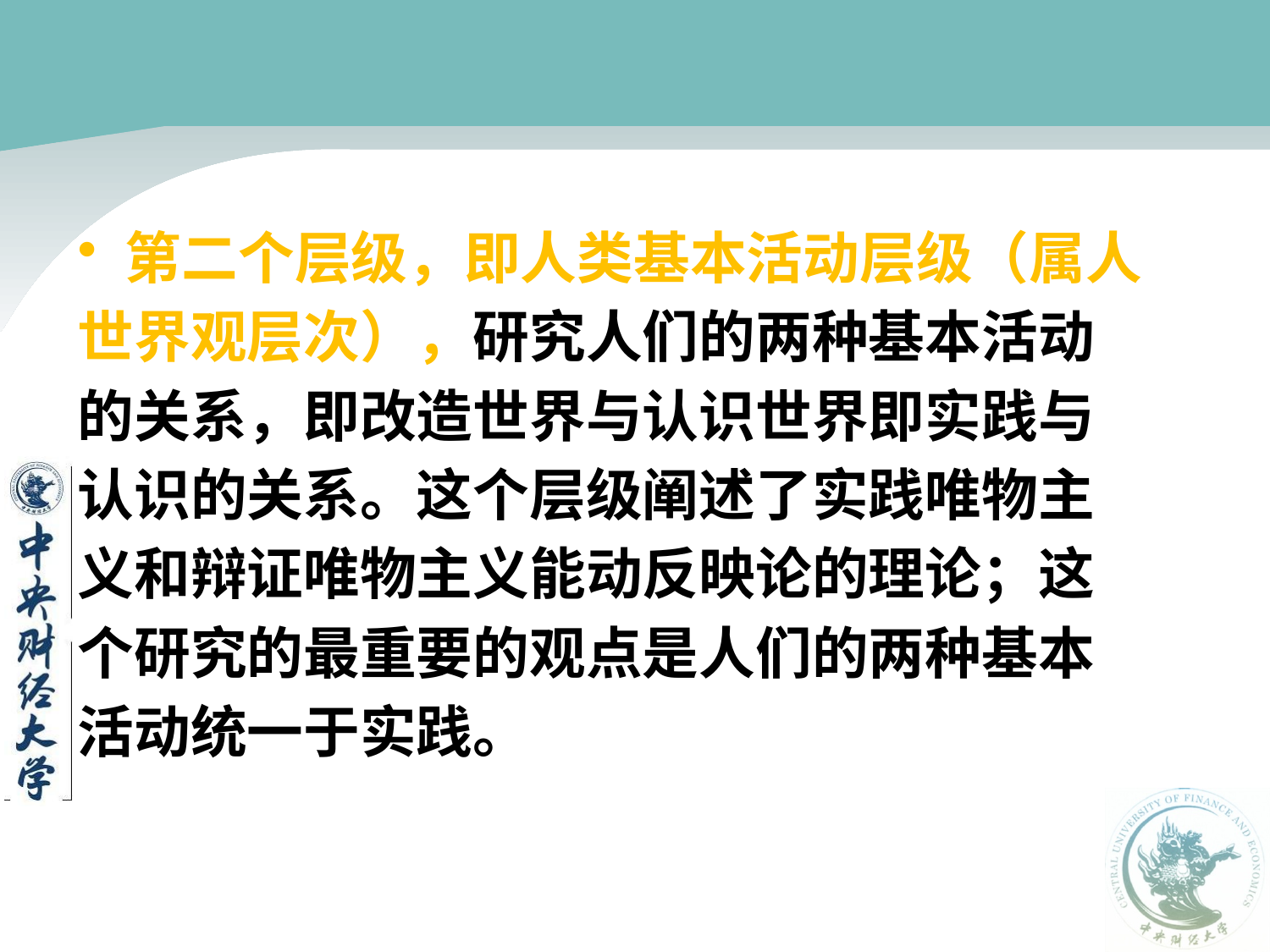

#
第二个层级，即人类基本活动层级（属人
世界观层次），研究人们的两种基本活动
的关系，即改造世界与认识世界即实践与
认识的关系。这个层级阐述了实践唯物主
义和辩证唯物主义能动反映论的理论；这
个研究的最重要的观点是人们的两种基本
活动统一于实践。